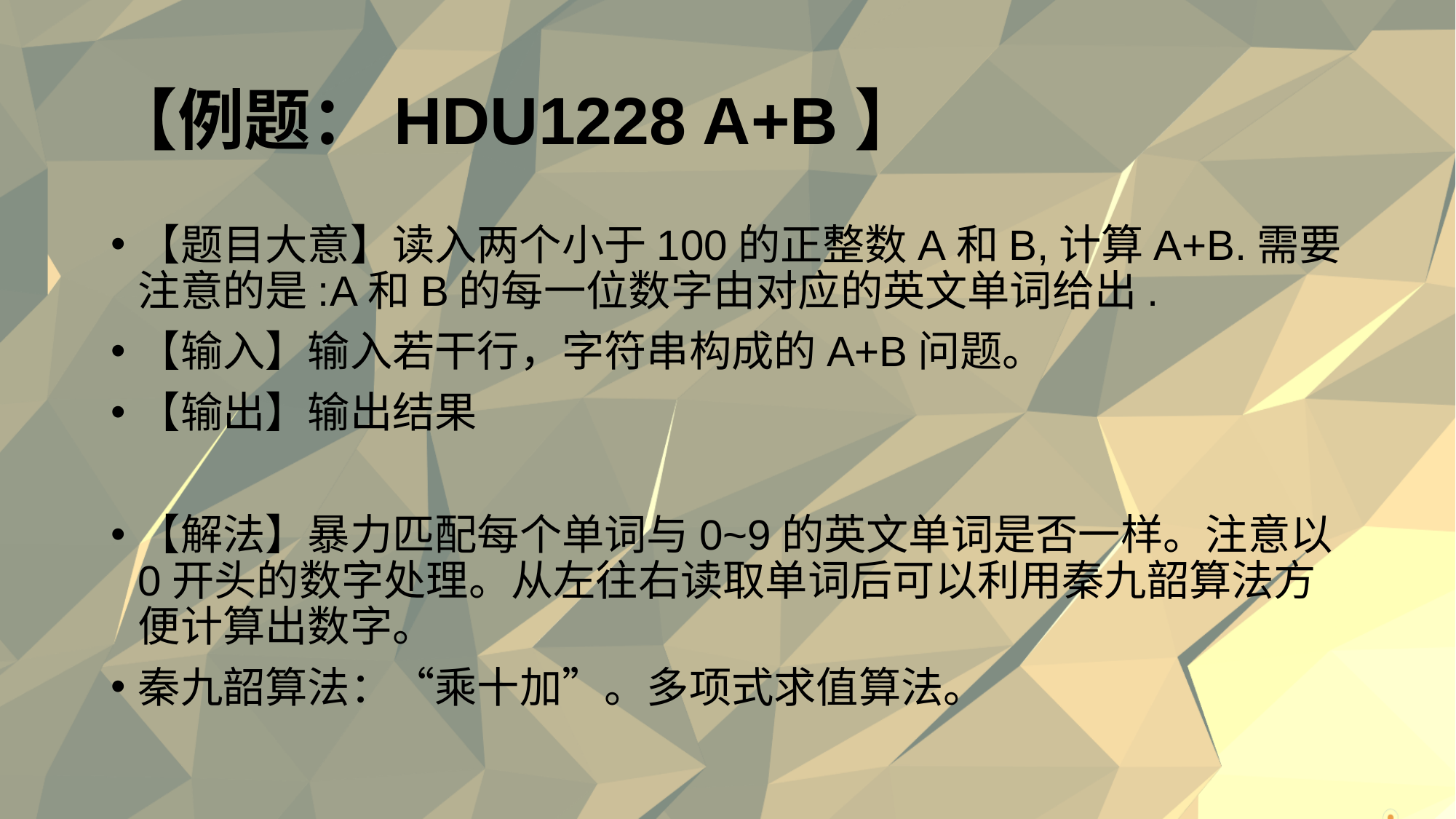

# 【例题：HDU1228 A+B】
【题目大意】读入两个小于100的正整数A和B,计算A+B.需要注意的是:A和B的每一位数字由对应的英文单词给出.
【输入】输入若干行，字符串构成的A+B问题。
【输出】输出结果

【解法】暴力匹配每个单词与0~9的英文单词是否一样。注意以0开头的数字处理。从左往右读取单词后可以利用秦九韶算法方便计算出数字。
秦九韶算法：“乘十加”。多项式求值算法。